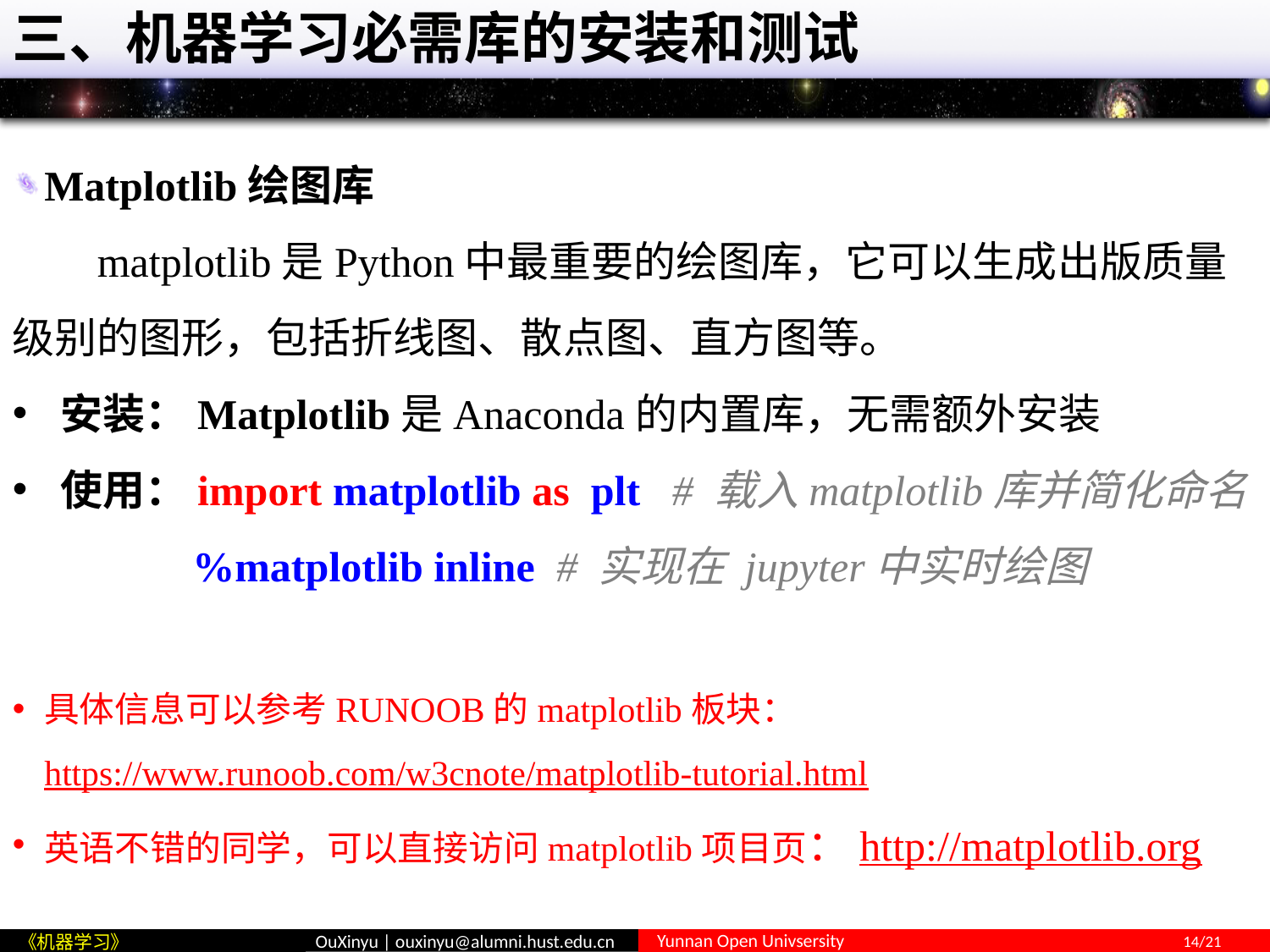

# 三、机器学习必需库的安装和测试
Matplotlib绘图库
        matplotlib是Python中最重要的绘图库，它可以生成出版质量级别的图形，包括折线图、散点图、直方图等。
安装：Matplotlib是Anaconda的内置库，无需额外安装
使用：import matplotlib as  plt   # 载入matplotlib库并简化命名
                 %matplotlib inline  # 实现在 jupyter中实时绘图

具体信息可以参考RUNOOB的matplotlib板块：https://www.runoob.com/w3cnote/matplotlib-tutorial.html
英语不错的同学，可以直接访问matplotlib项目页：http://matplotlib.org